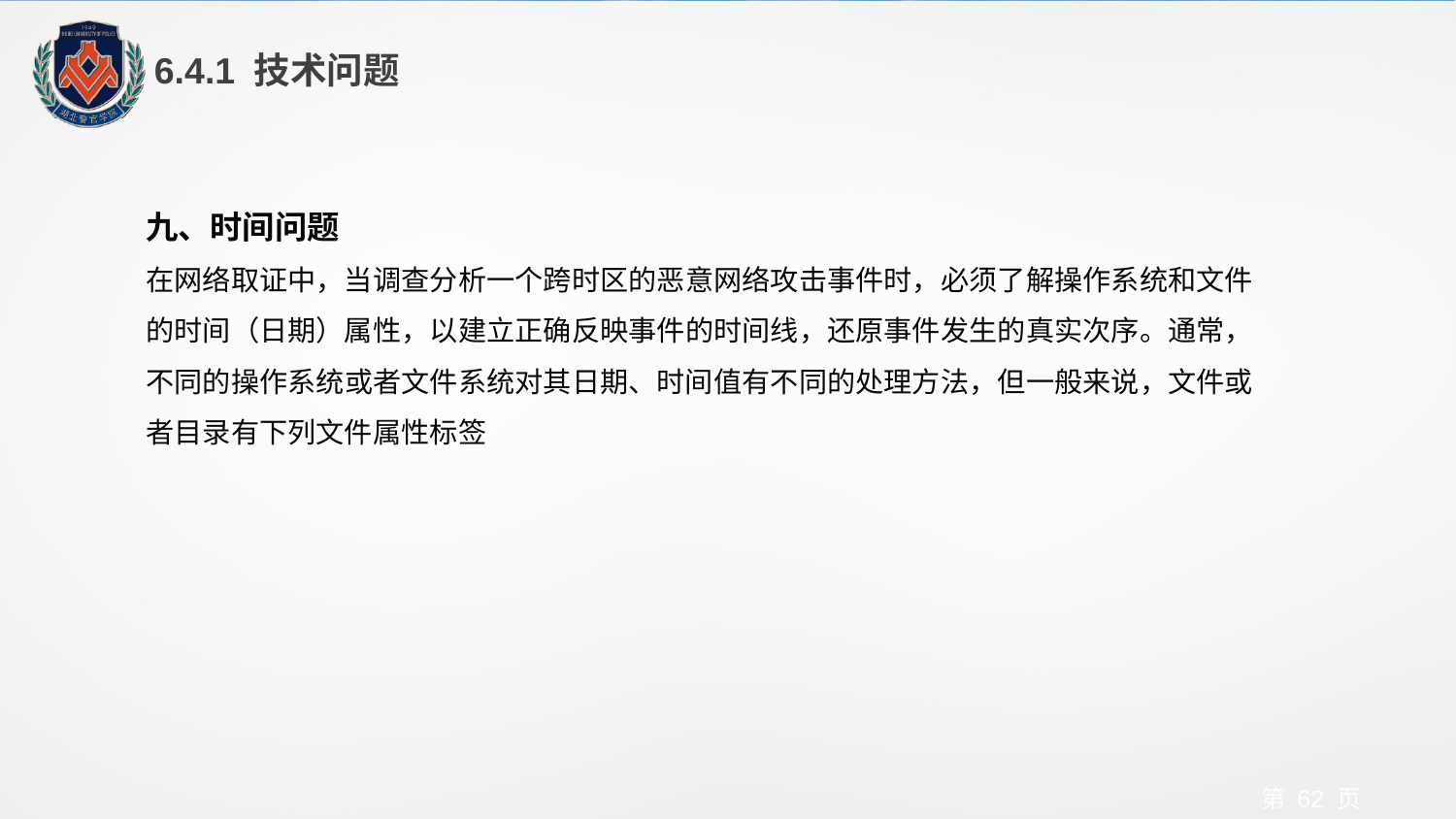

6.4.1 技术问题
九、时间问题
在网络取证中，当调查分析一个跨时区的恶意网络攻击事件时，必须了解操作系统和文件的时间（日期）属性，以建立正确反映事件的时间线，还原事件发生的真实次序。通常，不同的操作系统或者文件系统对其日期、时间值有不同的处理方法，但一般来说，文件或者目录有下列文件属性标签